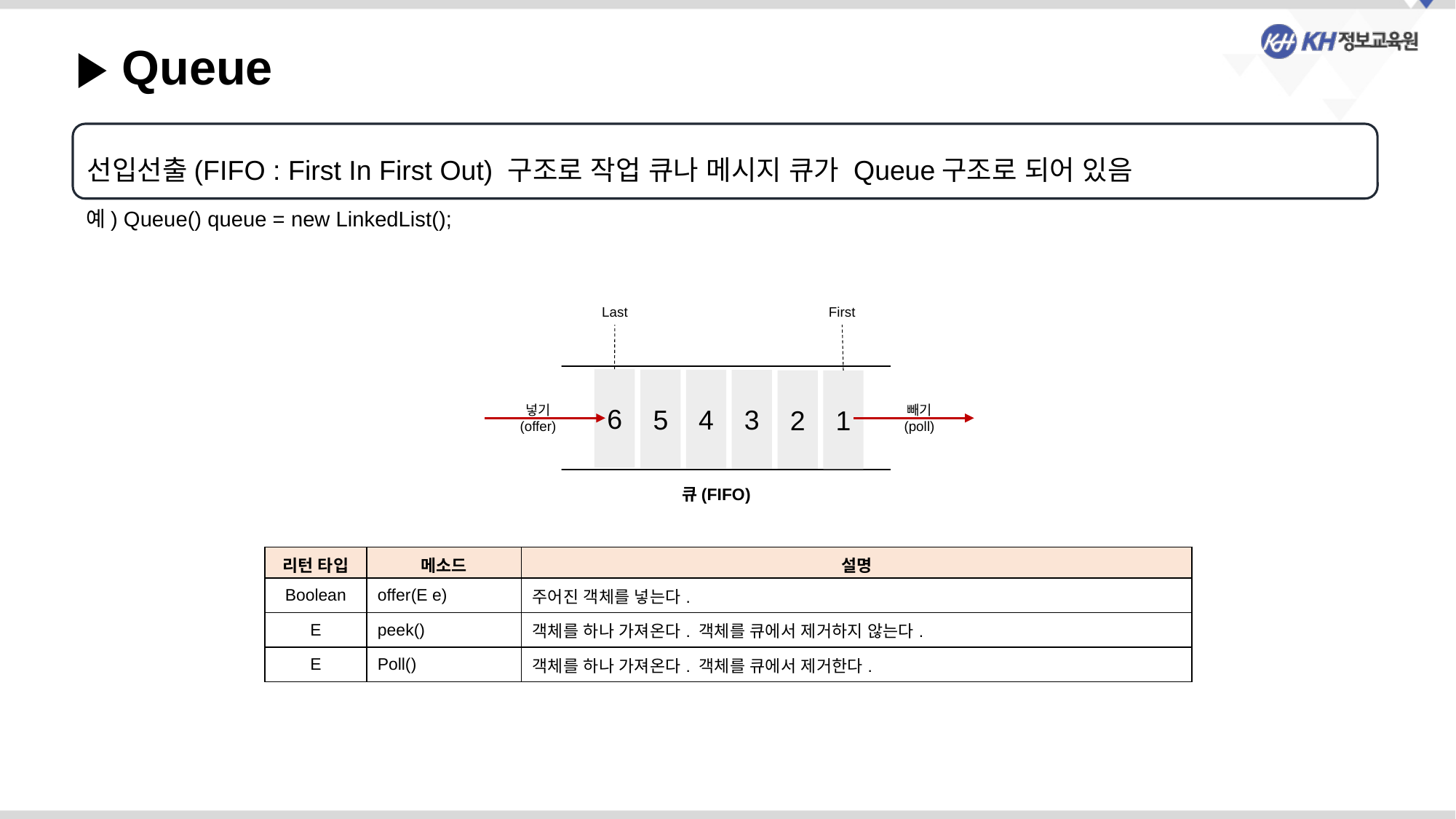

▶ Queue
선입선출(FIFO : First In First Out) 구조로 작업 큐나 메시지 큐가 Queue구조로 되어 있음
예) Queue() queue = new LinkedList();
Last
First

6
5
4
3
2
1
넣기
(offer)
빼기
(poll)
큐(FIFO)
| 리턴 타입 | 메소드 | 설명 |
| --- | --- | --- |
| Boolean | offer(E e) | 주어진 객체를 넣는다. |
| E | peek() | 객체를 하나 가져온다. 객체를 큐에서 제거하지 않는다. |
| E | Poll() | 객체를 하나 가져온다. 객체를 큐에서 제거한다. |